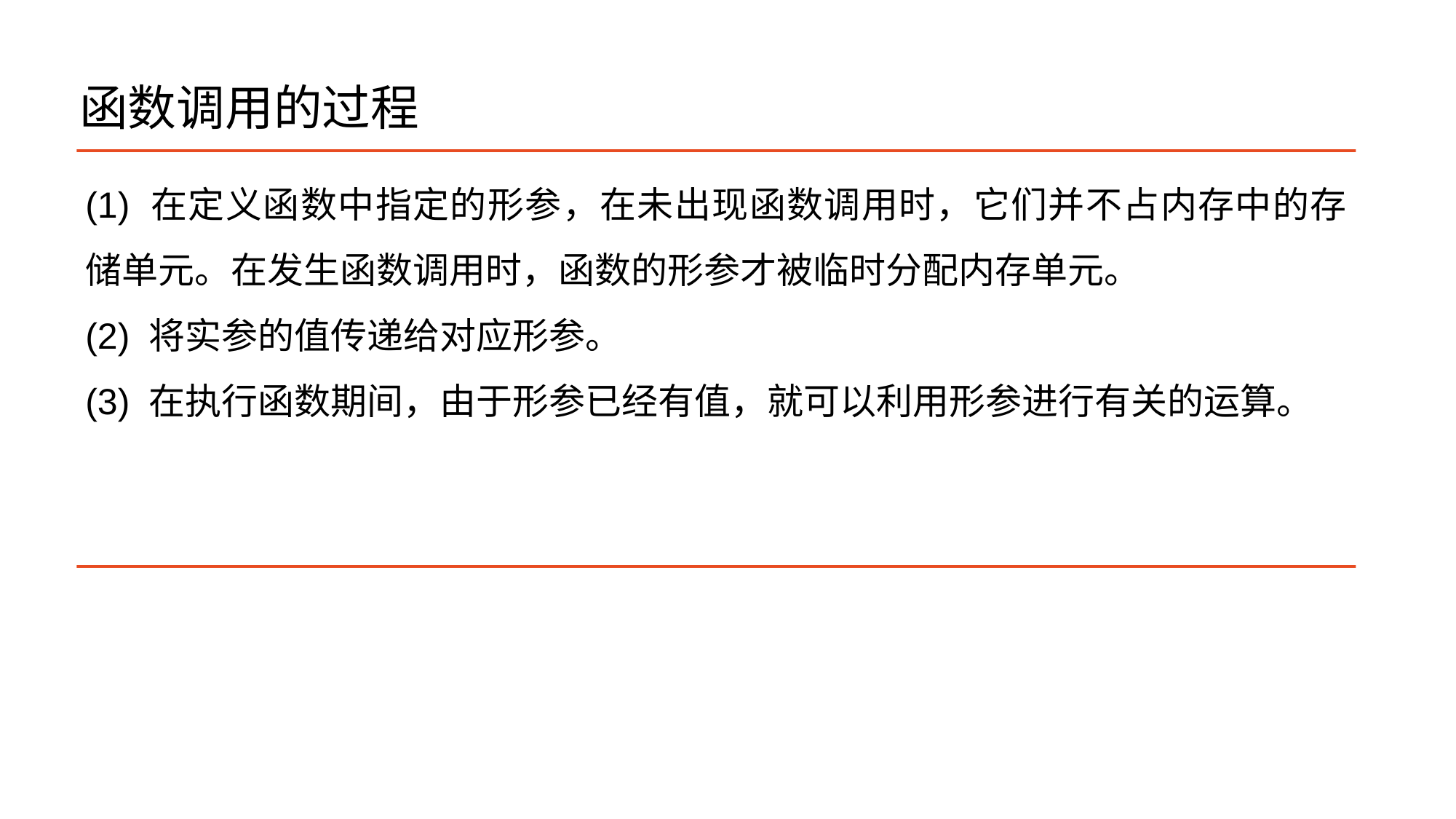

# 函数调用的过程
(1) 在定义函数中指定的形参，在未出现函数调用时，它们并不占内存中的存储单元。在发生函数调用时，函数的形参才被临时分配内存单元。
(2) 将实参的值传递给对应形参。
(3) 在执行函数期间，由于形参已经有值，就可以利用形参进行有关的运算。